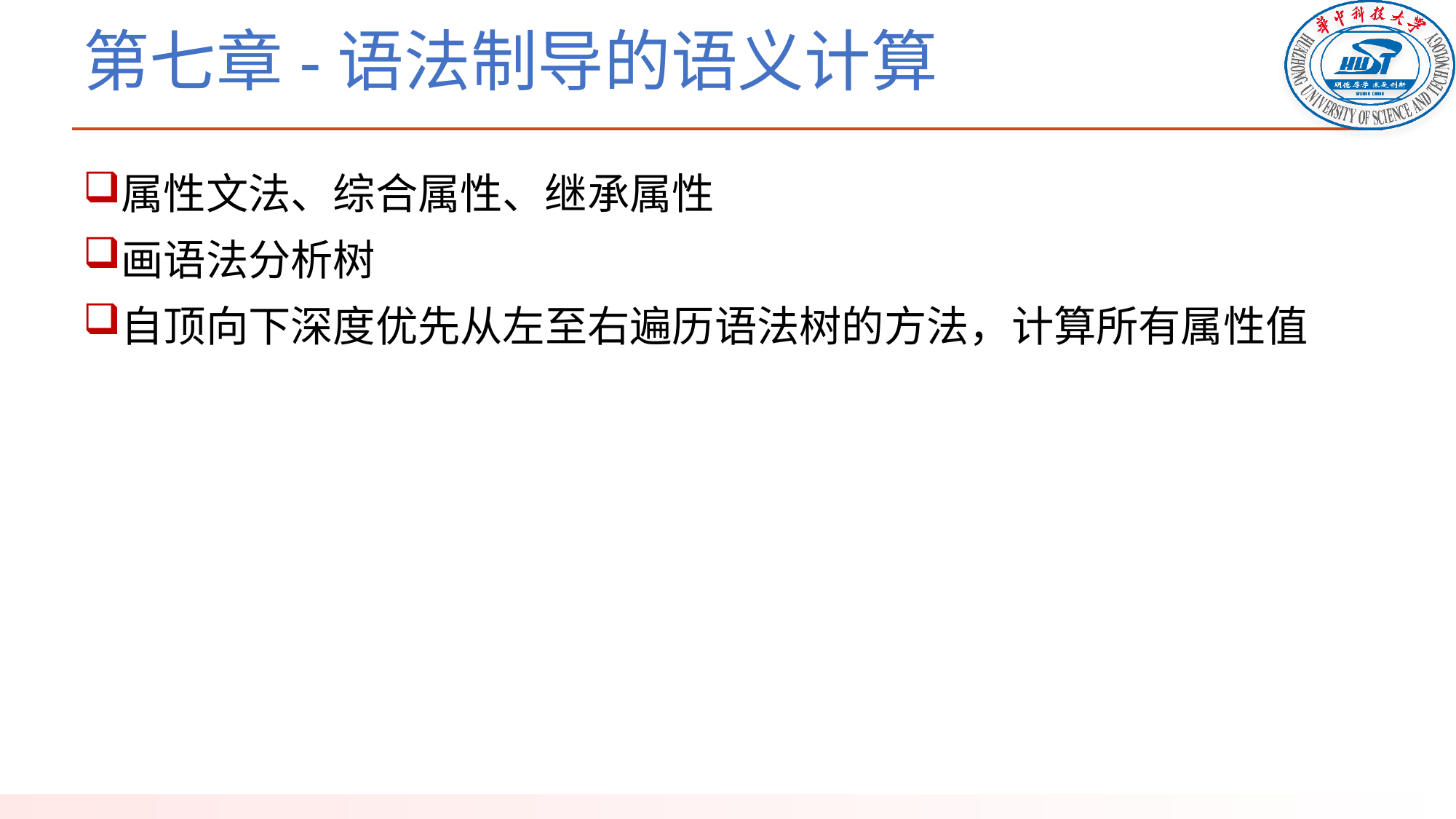

# 第七章-语法制导的语义计算
属性文法、综合属性、继承属性
画语法分析树
自顶向下深度优先从左至右遍历语法树的方法，计算所有属性值